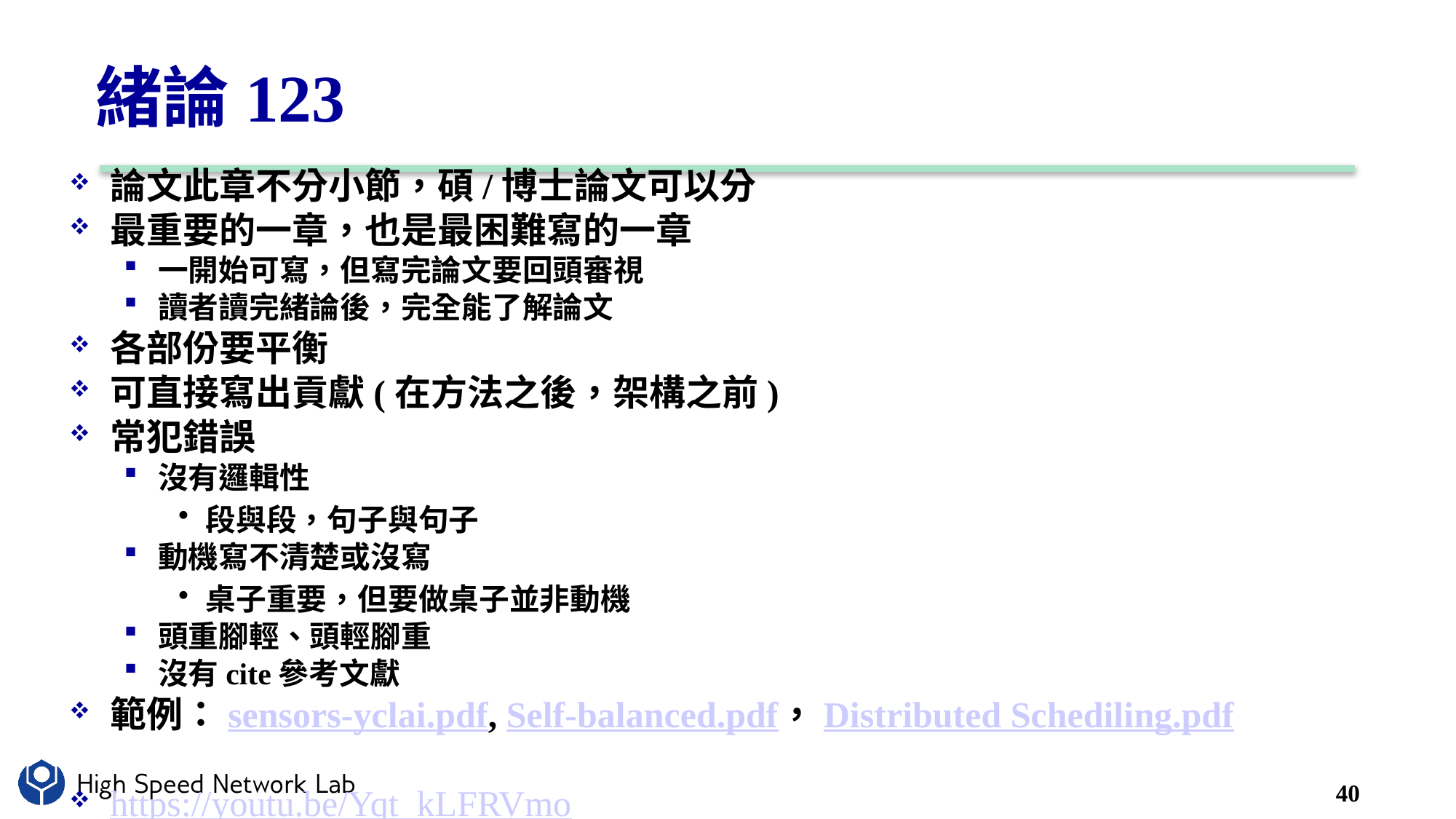

# 緒論123
論文此章不分小節，碩/博士論文可以分
最重要的一章，也是最困難寫的一章
一開始可寫，但寫完論文要回頭審視
讀者讀完緒論後，完全能了解論文
各部份要平衡
可直接寫出貢獻(在方法之後，架構之前)
常犯錯誤
沒有邏輯性
段與段，句子與句子
動機寫不清楚或沒寫
桌子重要，但要做桌子並非動機
頭重腳輕、頭輕腳重
沒有cite參考文獻
範例：sensors-yclai.pdf, Self-balanced.pdf，Distributed Schediling.pdf

https://youtu.be/Yqt_kLFRVmo
https://www.youtube.com/watch?v=_vx1OHRw6To
https://www.youtube.com/watch?v=qRkO--eaYt4

40